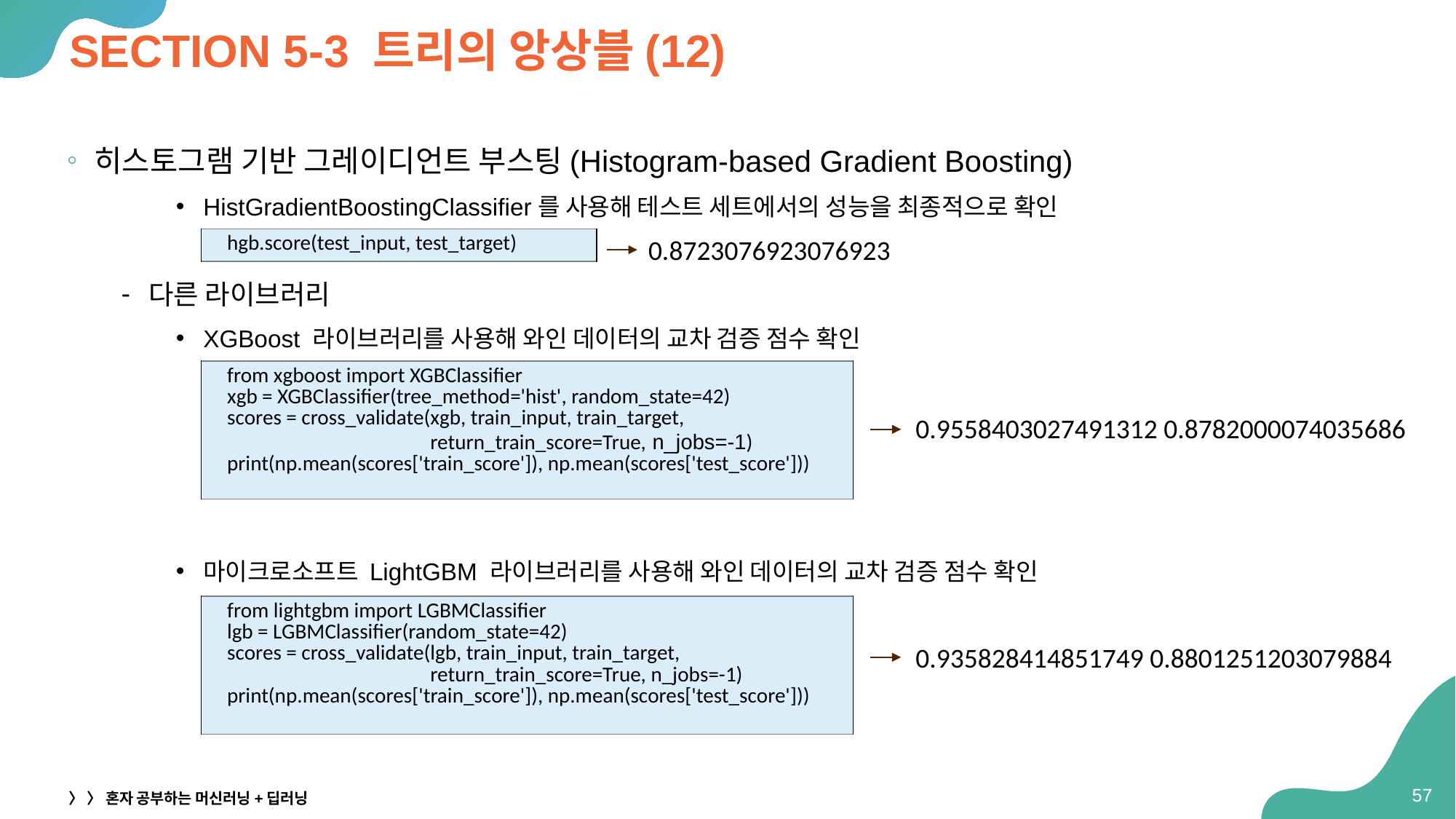

# SECTION 5-3 트리의 앙상블(12)
히스토그램 기반 그레이디언트 부스팅(Histogram-based Gradient Boosting)
HistGradientBoostingClassifier를 사용해 테스트 세트에서의 성능을 최종적으로 확인

다른 라이브러리
XGBoost 라이브러리를 사용해 와인 데이터의 교차 검증 점수 확인
https://xgboost.ai/

마이크로소프트 LightGBM 라이브러리를 사용해 와인 데이터의 교차 검증 점수 확인
https://github.com/microsoft/LightGBM
0.8723076923076923
| hgb.score(test\_input, test\_target) |
| --- |
| from xgboost import XGBClassifier xgb = XGBClassifier(tree\_method='hist', random\_state=42) scores = cross\_validate(xgb, train\_input, train\_target, return\_train\_score=True, n\_jobs=-1) print(np.mean(scores['train\_score']), np.mean(scores['test\_score'])) |
| --- |
0.9558403027491312 0.8782000074035686
| from lightgbm import LGBMClassifier lgb = LGBMClassifier(random\_state=42) scores = cross\_validate(lgb, train\_input, train\_target, return\_train\_score=True, n\_jobs=-1) print(np.mean(scores['train\_score']), np.mean(scores['test\_score'])) |
| --- |
0.935828414851749 0.8801251203079884
57
〉 〉 혼자 공부하는 머신러닝+딥러닝